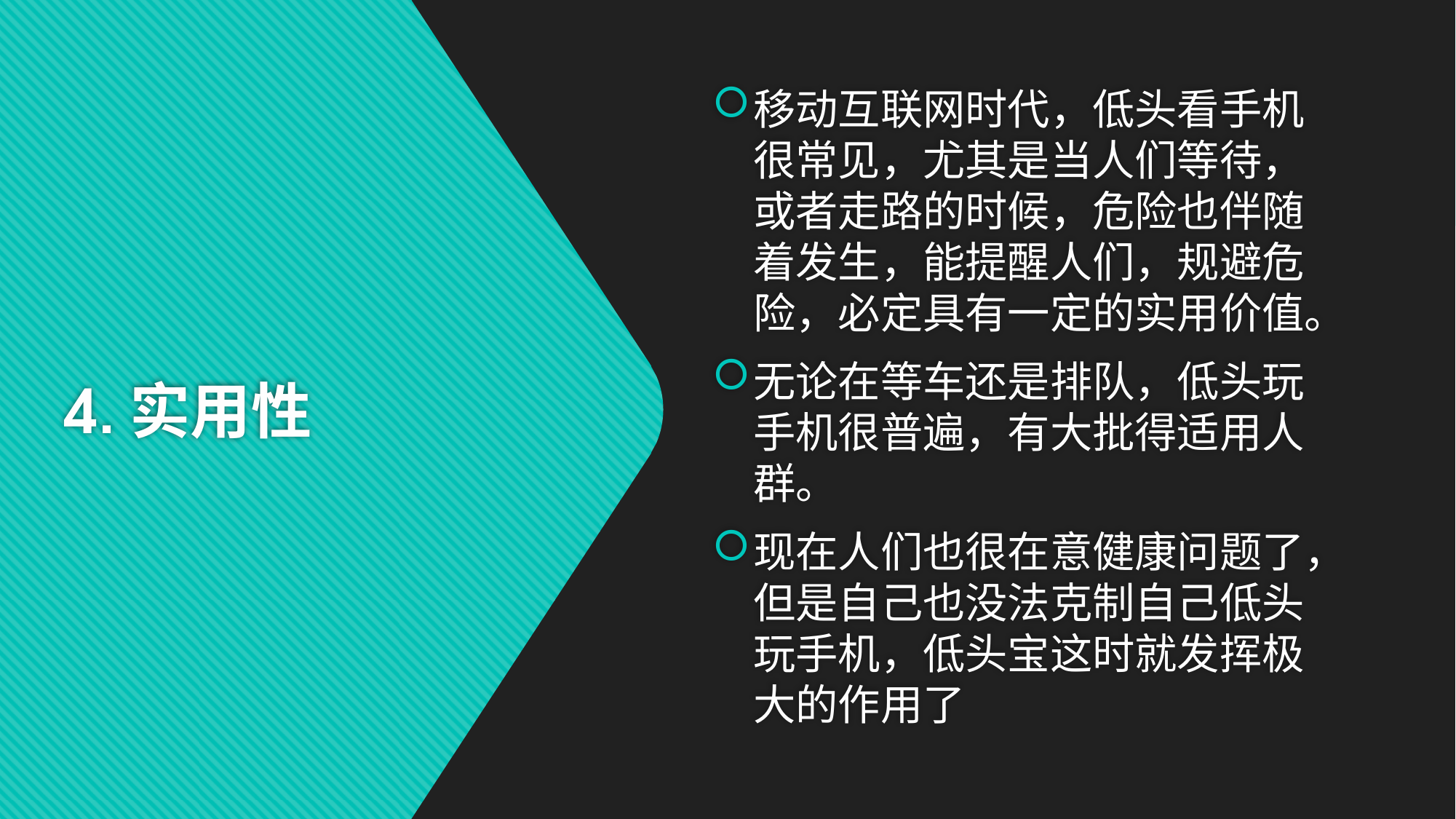

移动互联网时代，低头看手机很常见，尤其是当人们等待，或者走路的时候，危险也伴随着发生，能提醒人们，规避危险，必定具有一定的实用价值。
无论在等车还是排队，低头玩手机很普遍，有大批得适用人群。
现在人们也很在意健康问题了，但是自己也没法克制自己低头玩手机，低头宝这时就发挥极大的作用了

# 4.实用性